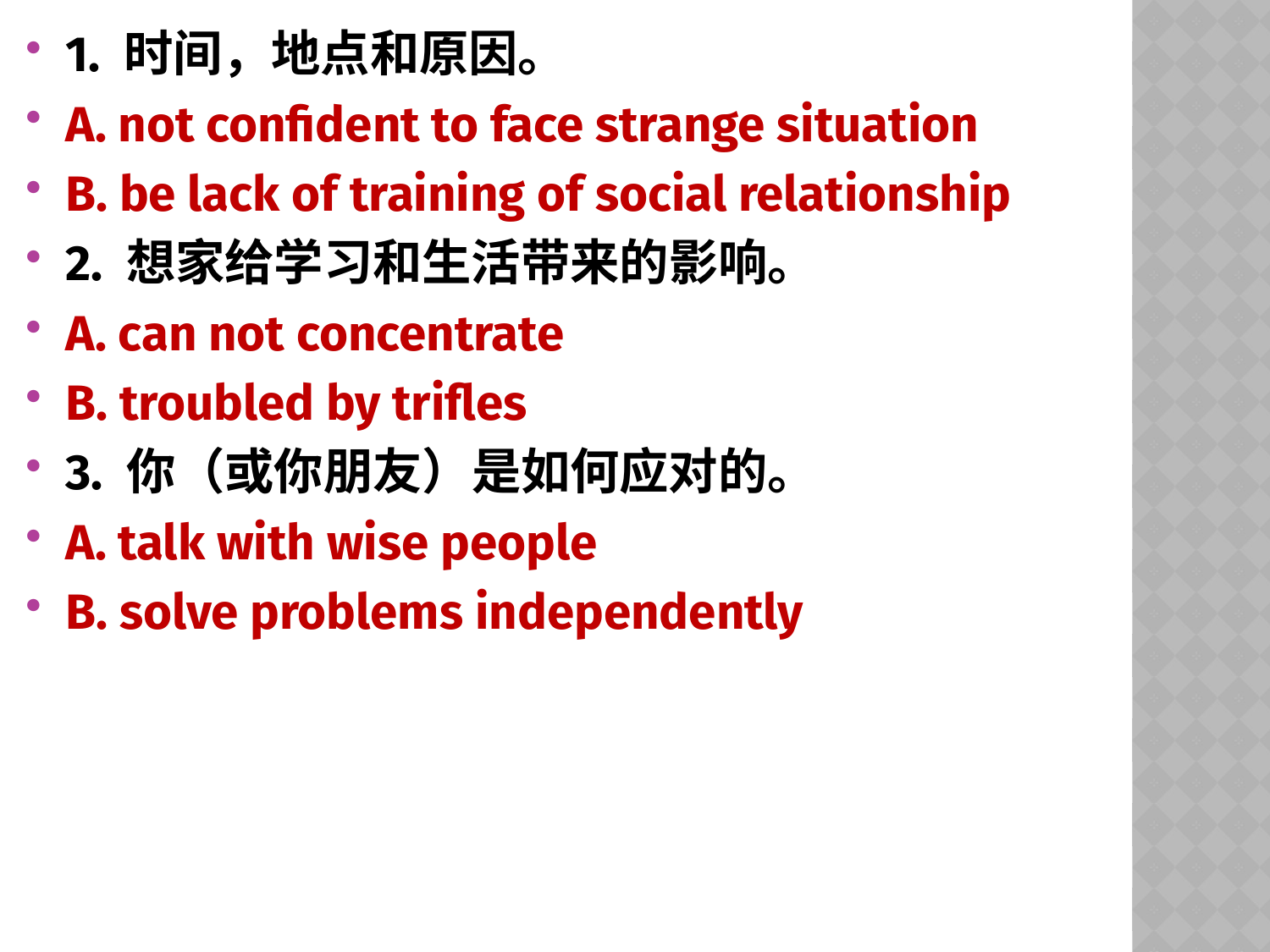

1. 时间，地点和原因。
A. not confident to face strange situation
B. be lack of training of social relationship
2. 想家给学习和生活带来的影响。
A. can not concentrate
B. troubled by trifles
3. 你（或你朋友）是如何应对的。
A. talk with wise people
B. solve problems independently